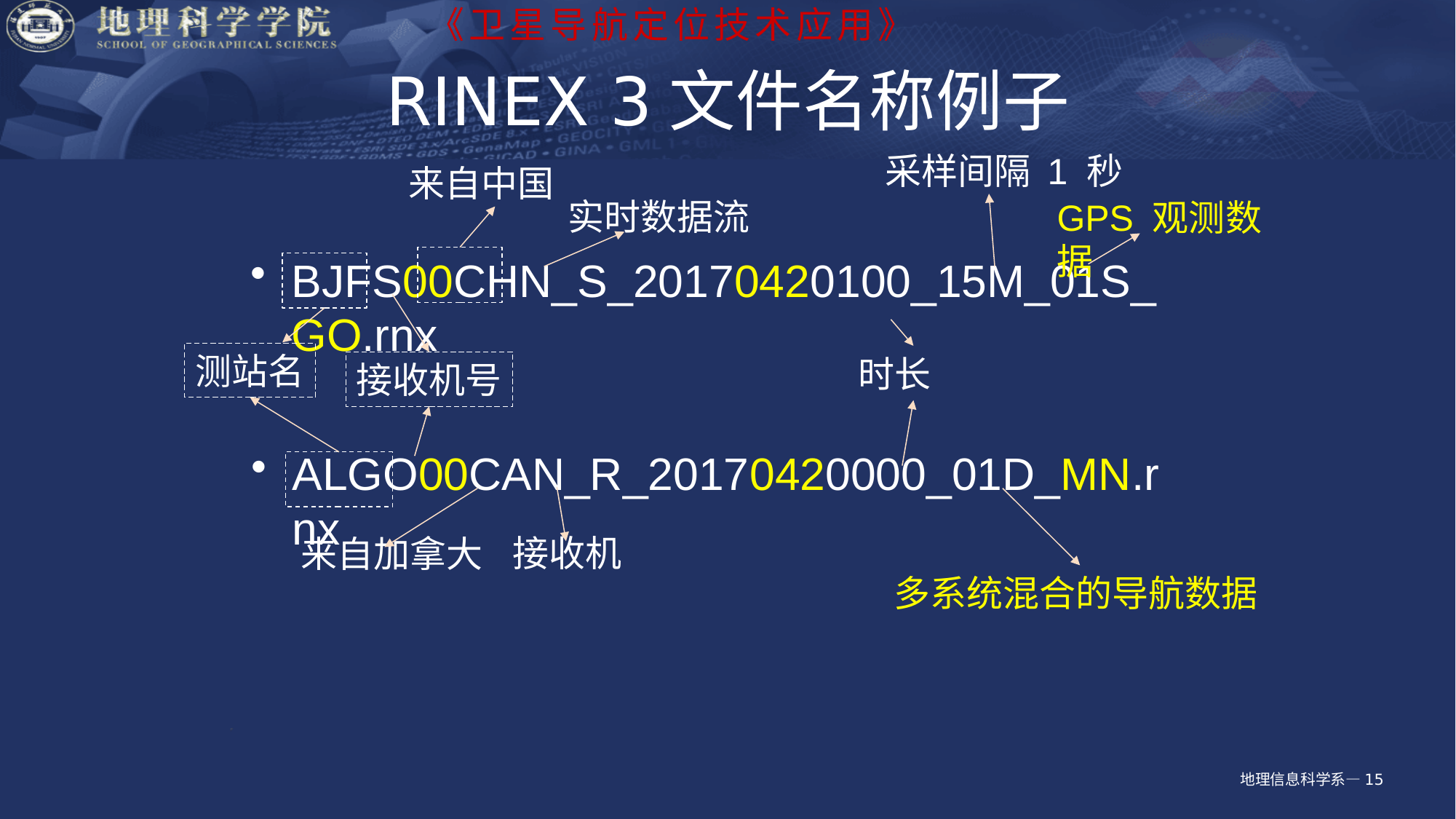

# RINEX 3文件名称例子
采样间隔 1 秒
来自中国
实时数据流
GPS 观测数据
BJFS00CHN_S_20170420100_15M_01S_GO.rnx

测站名
时长
接收机号
ALGO00CAN_R_20170420000_01D_MN.rnx

接收机
来自加拿大
多系统混合的导航数据